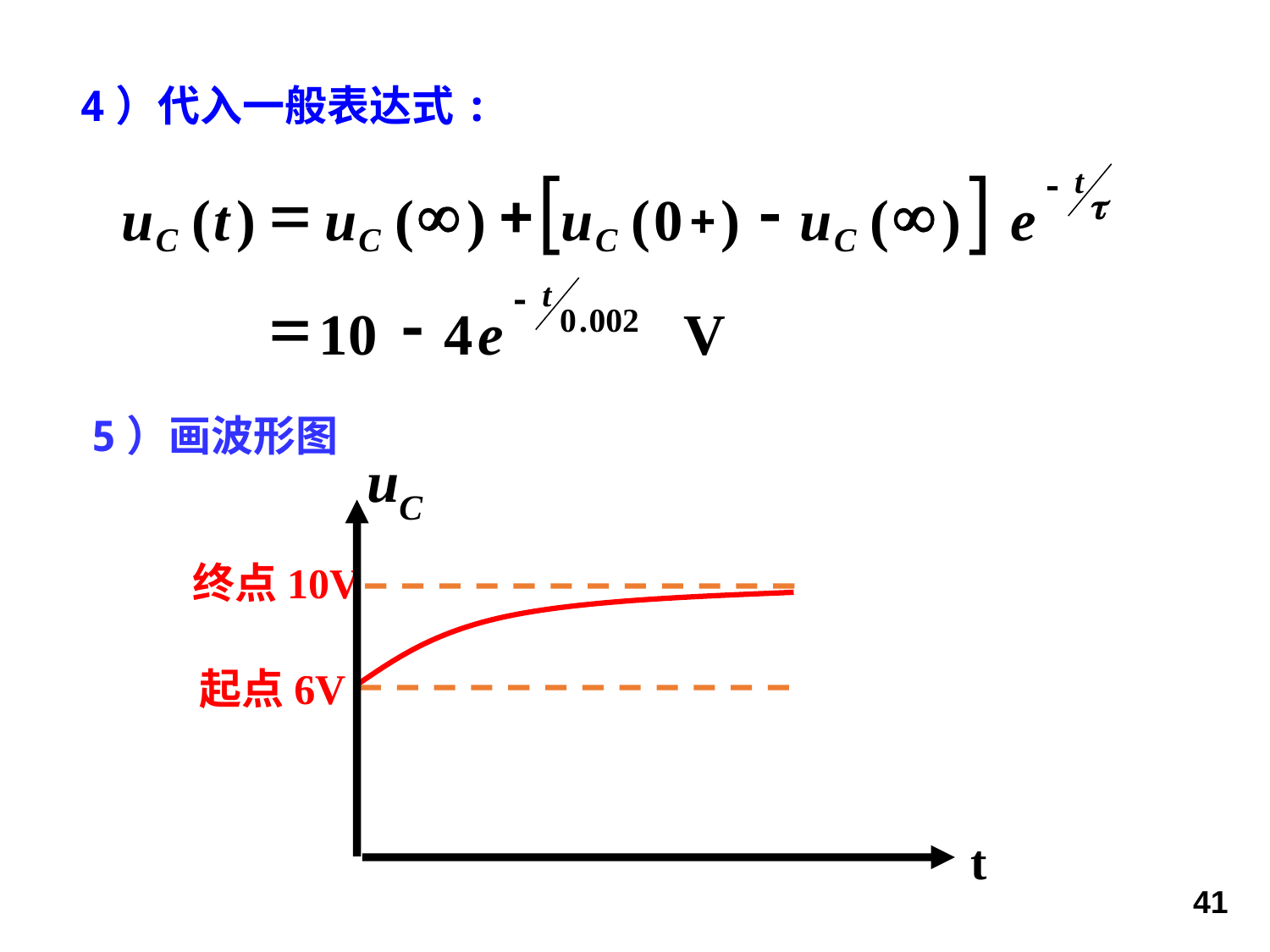

4）代入一般表达式:
t
[
]

−
=
∞
+
−
∞
τ
u
(
t
)
u
(
)
u
(
0
)
u
(
)
e
+
C
C
C
C
t

−
=
−
10
4
e

V
0
.
002
5）画波形图
u
C

t

终点10V

起点6V